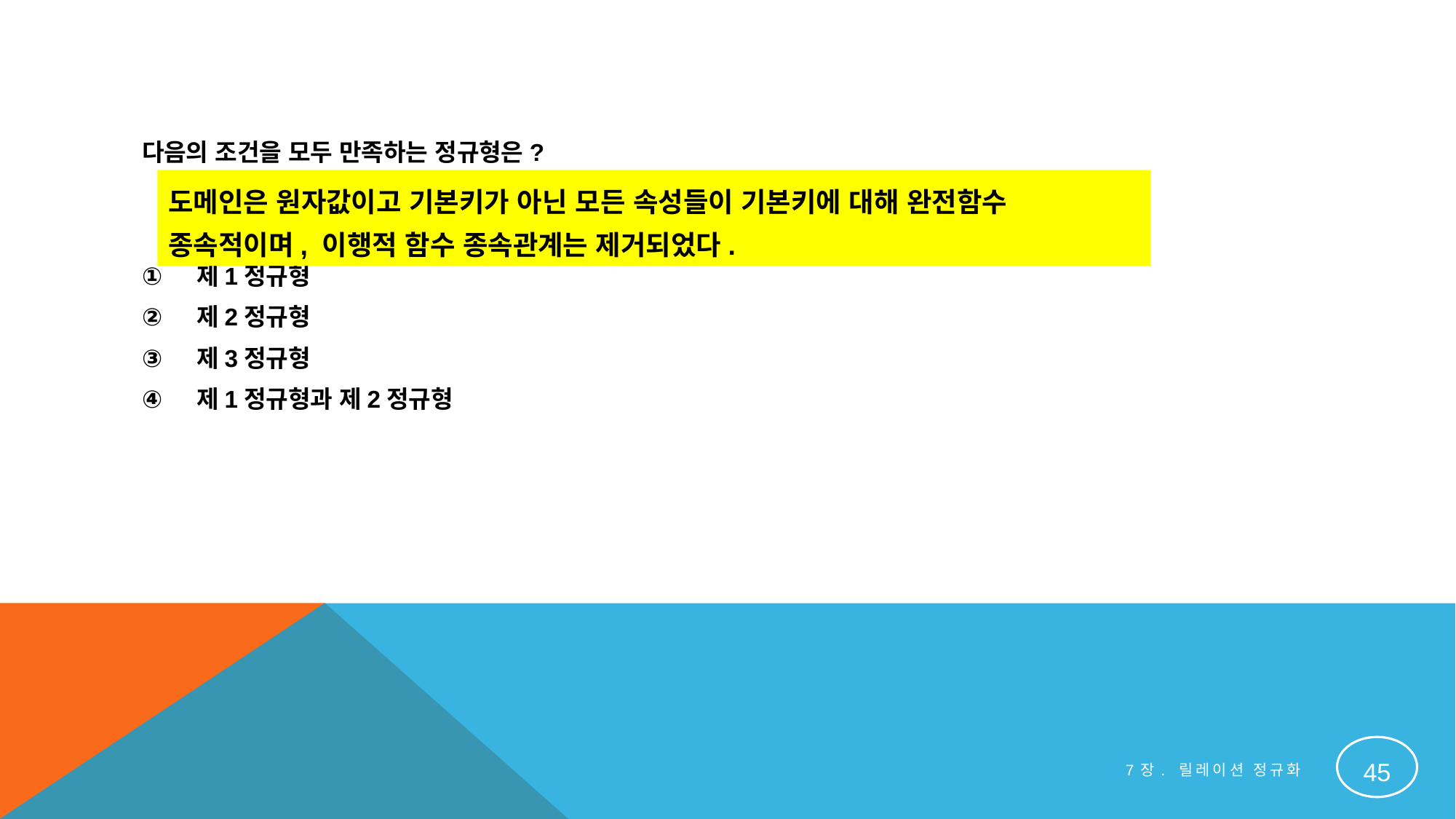

#
다음의 조건을 모두 만족하는 정규형은?

제1정규형
제2정규형
제3정규형
제1정규형과 제2정규형
도메인은 원자값이고 기본키가 아닌 모든 속성들이 기본키에 대해 완전함수 종속적이며, 이행적 함수 종속관계는 제거되었다.
45
7장. 릴레이션 정규화